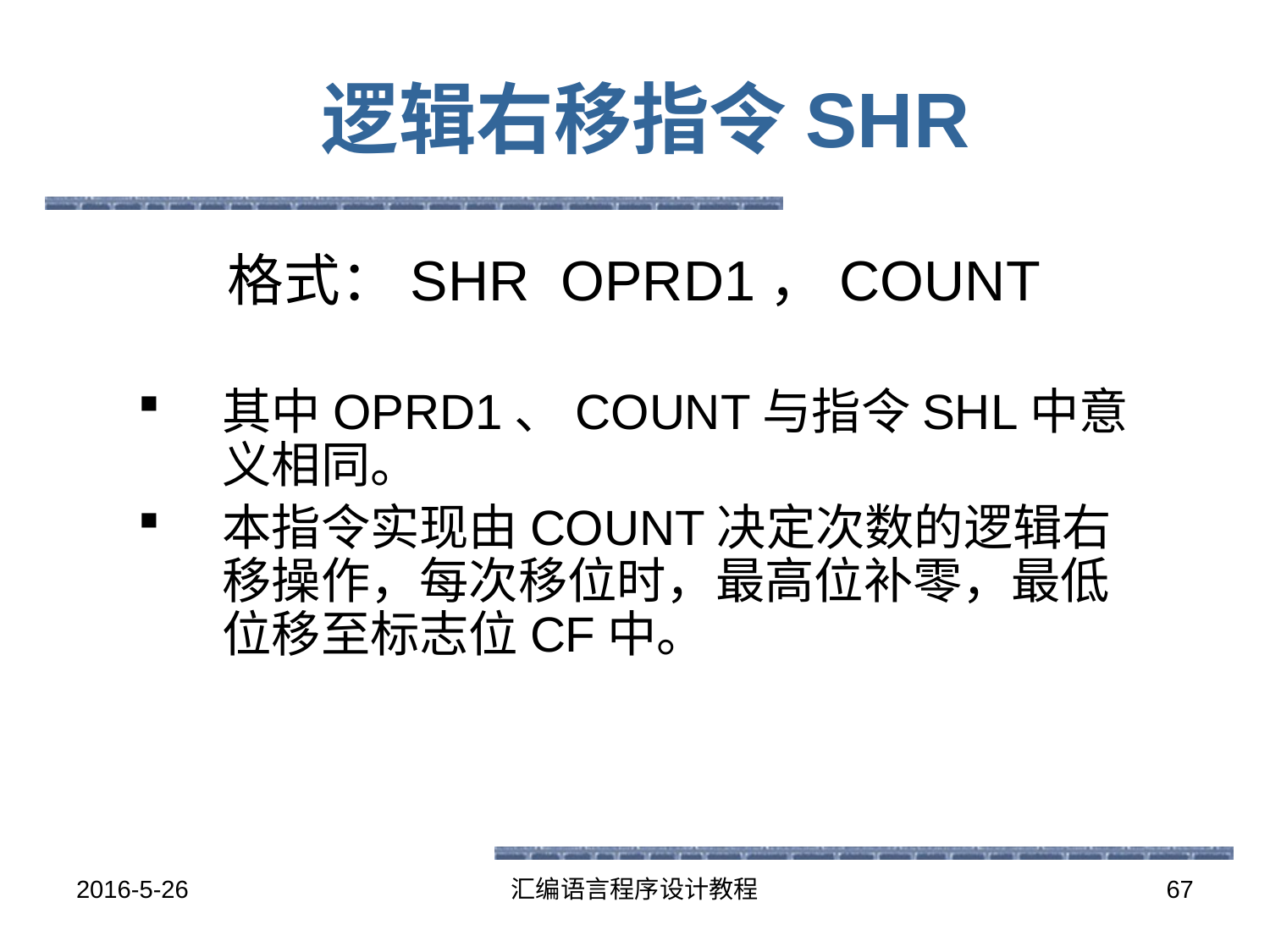

# 逻辑右移指令SHR
      格式：SHR  OPRD1，COUNT

其中OPRD1、COUNT与指令SHL中意义相同。
本指令实现由COUNT决定次数的逻辑右移操作，每次移位时，最高位补零，最低位移至标志位CF中。
2016-5-26
汇编语言程序设计教程
67